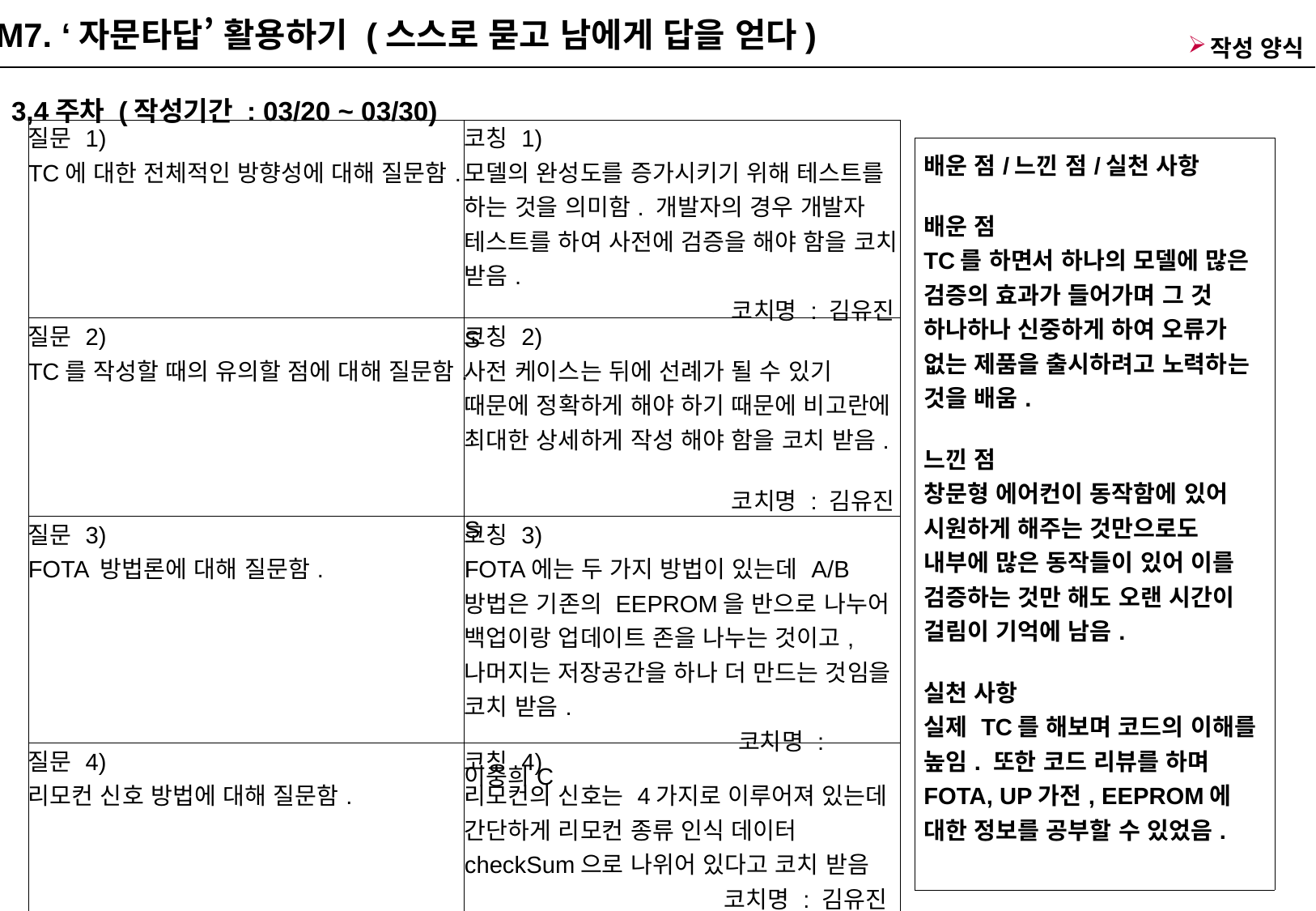

M7. ‘자문타답’ 활용하기 (스스로 묻고 남에게 답을 얻다)
작성 양식
3,4주차 (작성기간 : 03/20 ~ 03/30)
| 질문 1) TC에 대한 전체적인 방향성에 대해 질문함. | 코칭 1) 모델의 완성도를 증가시키기 위해 테스트를 하는 것을 의미함. 개발자의 경우 개발자 테스트를 하여 사전에 검증을 해야 함을 코치 받음. 코치명 : 김유진S |
| --- | --- |
| 질문 2) TC를 작성할 때의 유의할 점에 대해 질문함. | 코칭 2) 사전 케이스는 뒤에 선례가 될 수 있기 때문에 정확하게 해야 하기 때문에 비고란에 최대한 상세하게 작성 해야 함을 코치 받음. 코치명 : 김유진S |
| 질문 3) FOTA 방법론에 대해 질문함. | 코칭 3) FOTA에는 두 가지 방법이 있는데 A/B 방법은 기존의 EEPROM을 반으로 나누어 백업이랑 업데이트 존을 나누는 것이고, 나머지는 저장공간을 하나 더 만드는 것임을 코치 받음. 코치명 : 이충희C |
| 질문 4) 리모컨 신호 방법에 대해 질문함. | 코칭 4) 리모컨의 신호는 4가지로 이루어져 있는데 간단하게 리모컨 종류 인식 데이터 checkSum으로 나위어 있다고 코치 받음 코치명 : 김유진S |
| 질문 5) 오류 종류에 대한 질문을 함. | 코칭 5) 오류에는 운전이 가능한 오류와 운전이 멈추는 오류가 있다. 운전이 가능한 오류에는 온도센서 오류인 CH01, 멈추는 오류에는 배관센서 오류인 CH02가 있음을 코치 받음. 코치명 : 김유진S |
| 배운 점/느낀 점/실천 사항 배운 점 TC를 하면서 하나의 모델에 많은 검증의 효과가 들어가며 그 것 하나하나 신중하게 하여 오류가 없는 제품을 출시하려고 노력하는 것을 배움. 느낀 점 창문형 에어컨이 동작함에 있어 시원하게 해주는 것만으로도 내부에 많은 동작들이 있어 이를 검증하는 것만 해도 오랜 시간이 걸림이 기억에 남음. 실천 사항 실제 TC를 해보며 코드의 이해를 높임. 또한 코드 리뷰를 하며 FOTA, UP가전, EEPROM에 대한 정보를 공부할 수 있었음. |
| --- |